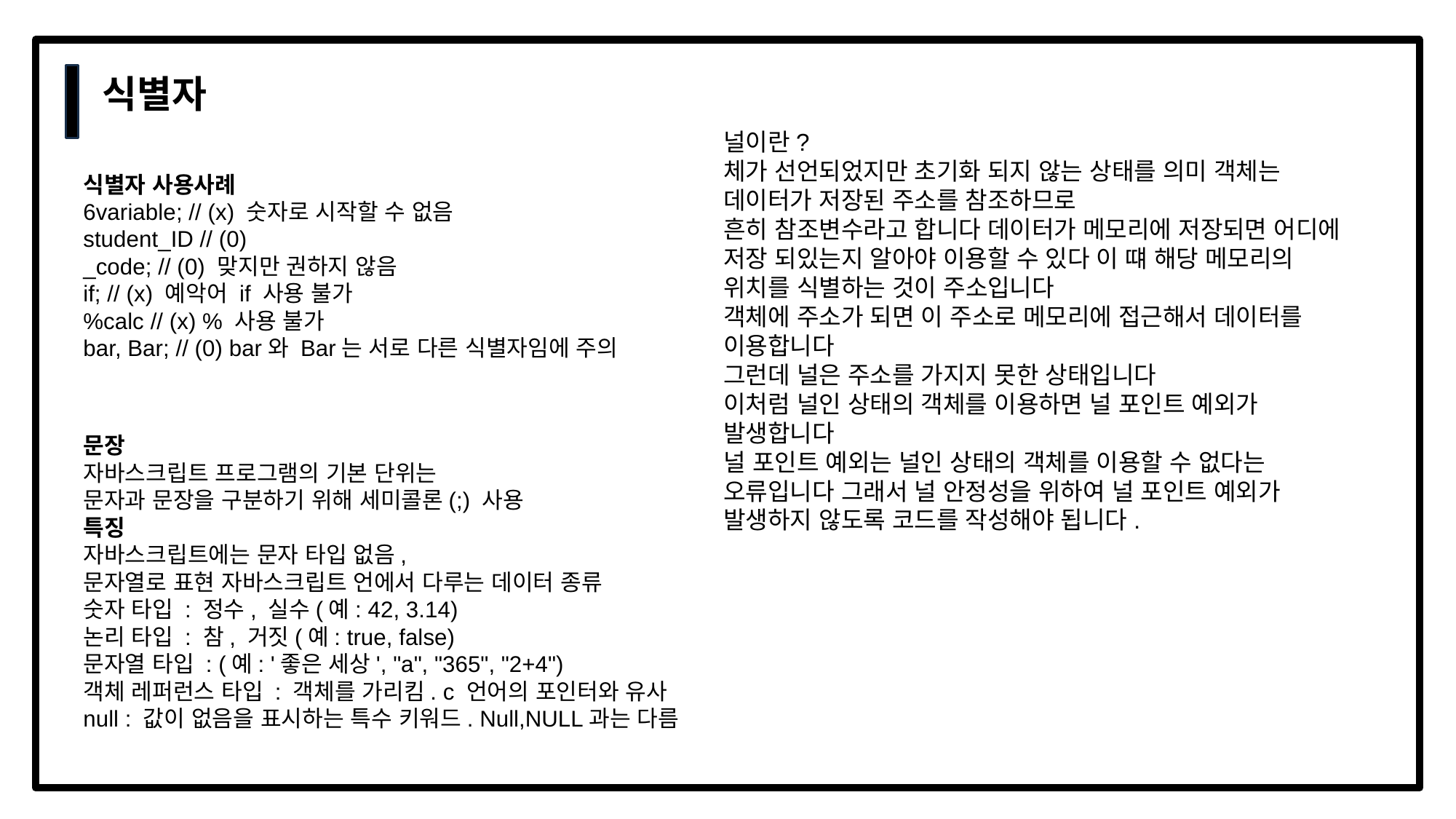

식별자
널이란?
체가 선언되었지만 초기화 되지 않는 상태를 의미 객체는 데이터가 저장된 주소를 참조하므로
흔히 참조변수라고 합니다 데이터가 메모리에 저장되면 어디에 저장 되있는지 알아야 이용할 수 있다 이 떄 해당 메모리의 위치를 식별하는 것이 주소입니다
객체에 주소가 되면 이 주소로 메모리에 접근해서 데이터를 이용합니다
그런데 널은 주소를 가지지 못한 상태입니다
이처럼 널인 상태의 객체를 이용하면 널 포인트 예외가 발생합니다
널 포인트 예외는 널인 상태의 객체를 이용할 수 없다는 오류입니다 그래서 널 안정성을 위하여 널 포인트 예외가 발생하지 않도록 코드를 작성해야 됩니다.
식별자 사용사례
6variable; // (x) 숫자로 시작할 수 없음
student_ID // (0)
_code; // (0) 맞지만 권하지 않음
if; // (x) 예악어 if 사용 불가
%calc // (x) % 사용 불가
bar, Bar; // (0) bar와 Bar는 서로 다른 식별자임에 주의
문장
자바스크립트 프로그램의 기본 단위는
문자과 문장을 구분하기 위해 세미콜론(;) 사용
특징
자바스크립트에는 문자 타입 없음,
문자열로 표현 자바스크립트 언에서 다루는 데이터 종류
숫자 타입 : 정수, 실수(예: 42, 3.14)
논리 타입 : 참, 거짓(예: true, false)
문자열 타입 : (예: '좋은 세상', "a", "365", "2+4")
객체 레퍼런스 타입 : 객체를 가리킴. c 언어의 포인터와 유사
null : 값이 없음을 표시하는 특수 키워드. Null,NULL과는 다름